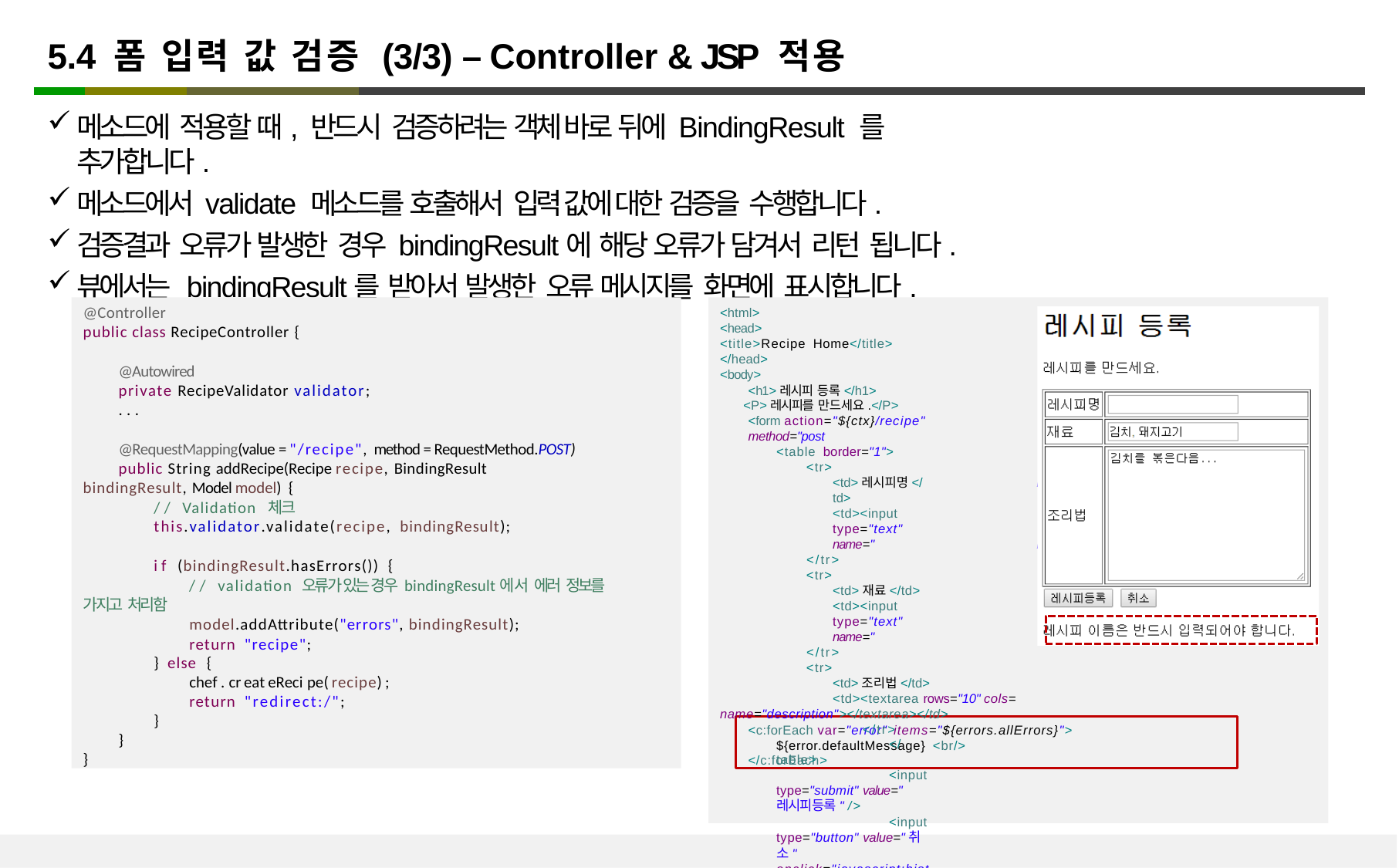

# 5.4 폼 입력 값 검증 (3/3) – Controller & JSP 적용
메소드에 적용할 때, 반드시  검증하려는 객체 바로 뒤에 BindingResult 를 추가합니다.
메소드에서 validate 메소드를 호출해서  입력 값에 대한 검증을 수행합니다.
검증결과 오류가 발생한  경우 bindingResult에 해당 오류가  담겨서  리턴 됩니다.
뷰에서는 bindingResult를 받아서  발생한  오류 메시지를  화면에 표시합니다.
@Controller
public class RecipeController {

@Autowired
private RecipeValidator validator;
...

@RequestMapping(value = "/recipe", method = RequestMethod.POST)
public String addRecipe(Recipe recipe, BindingResult
bindingResult, Model model) {
// Validation 체크
this.validator.validate(recipe, bindingResult);

if (bindingResult.hasErrors()) {
// validation 오류가 있는 경우 bindingResult에서 에러 정보를
가지고 처리함
model.addAttribute("errors", bindingResult);
return "recipe";
} else {
chef.createRecipe(recipe);
return "redirect:/";
}
}
}

<html>
<head>
<title>Recipe Home</title>
</head>
<body>
<h1>레시피 등록</h1>
<P>레시피를 만드세요.</P>
<form action="${ctx}/recipe" method="post
<table border="1">
<tr>
<td>레시피명</td>
<td><input type="text" name="
</tr>
<tr>
<td>재료</td>
<td><input type="text" name="
</tr>
<tr>
<td>조리법</td>
<td><textarea rows="10" cols=  name="description"></textarea></td>
</tr>
</table>
<input type="submit" value="레시피등록" />
<input type="button" value="취소" onclick="javascript:history.back(-1);">
</form>

</body>
</html>

">
name"></td>  ingredients"></td>  "30"

<c:forEach var="error" items="${errors.allErrors}">
${error.defaultMessage} <br/>
</c:forEach>